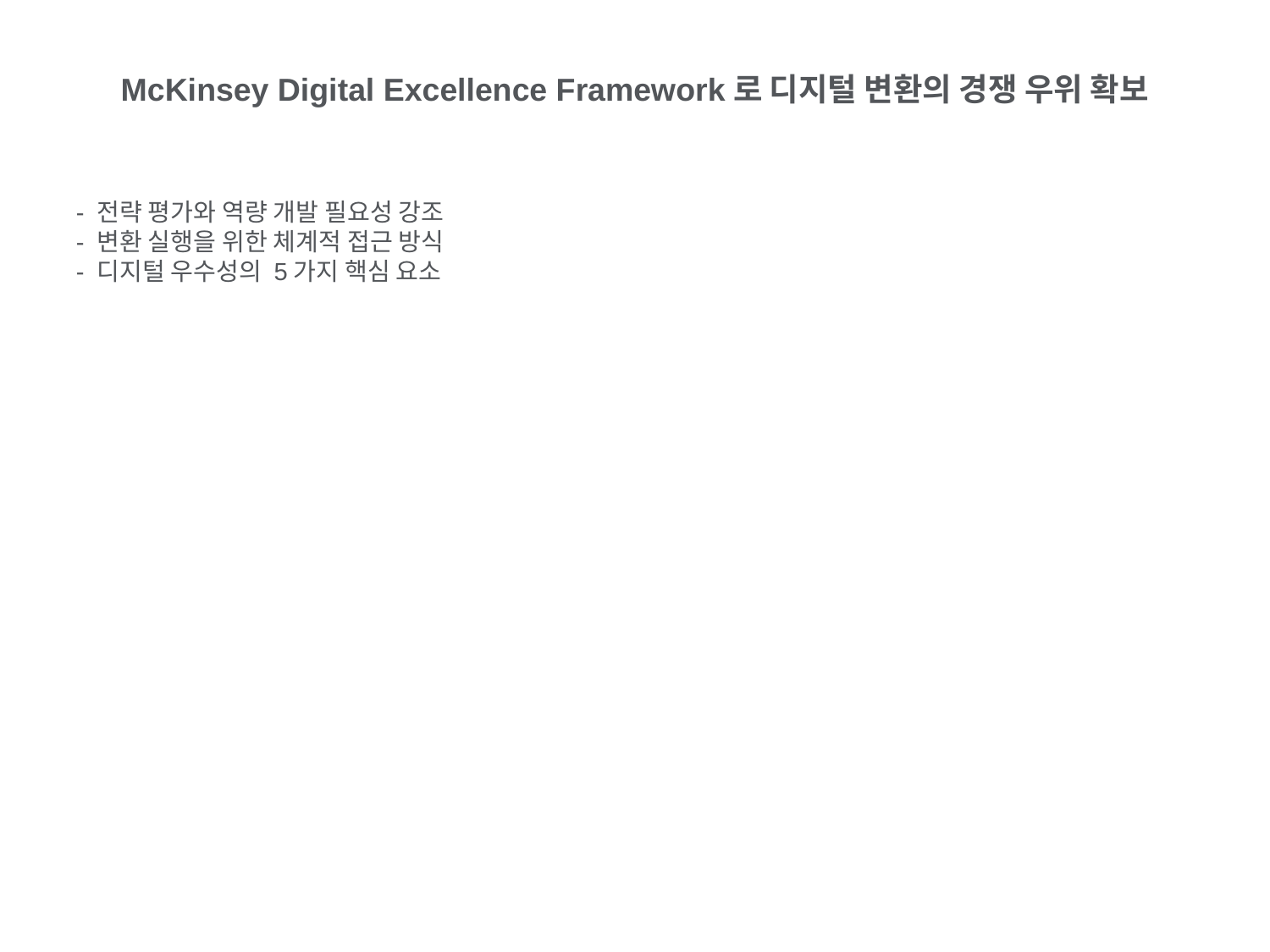

McKinsey Digital Excellence Framework로 디지털 변환의 경쟁 우위 확보
- 전략 평가와 역량 개발 필요성 강조
- 변환 실행을 위한 체계적 접근 방식
- 디지털 우수성의 5가지 핵심 요소